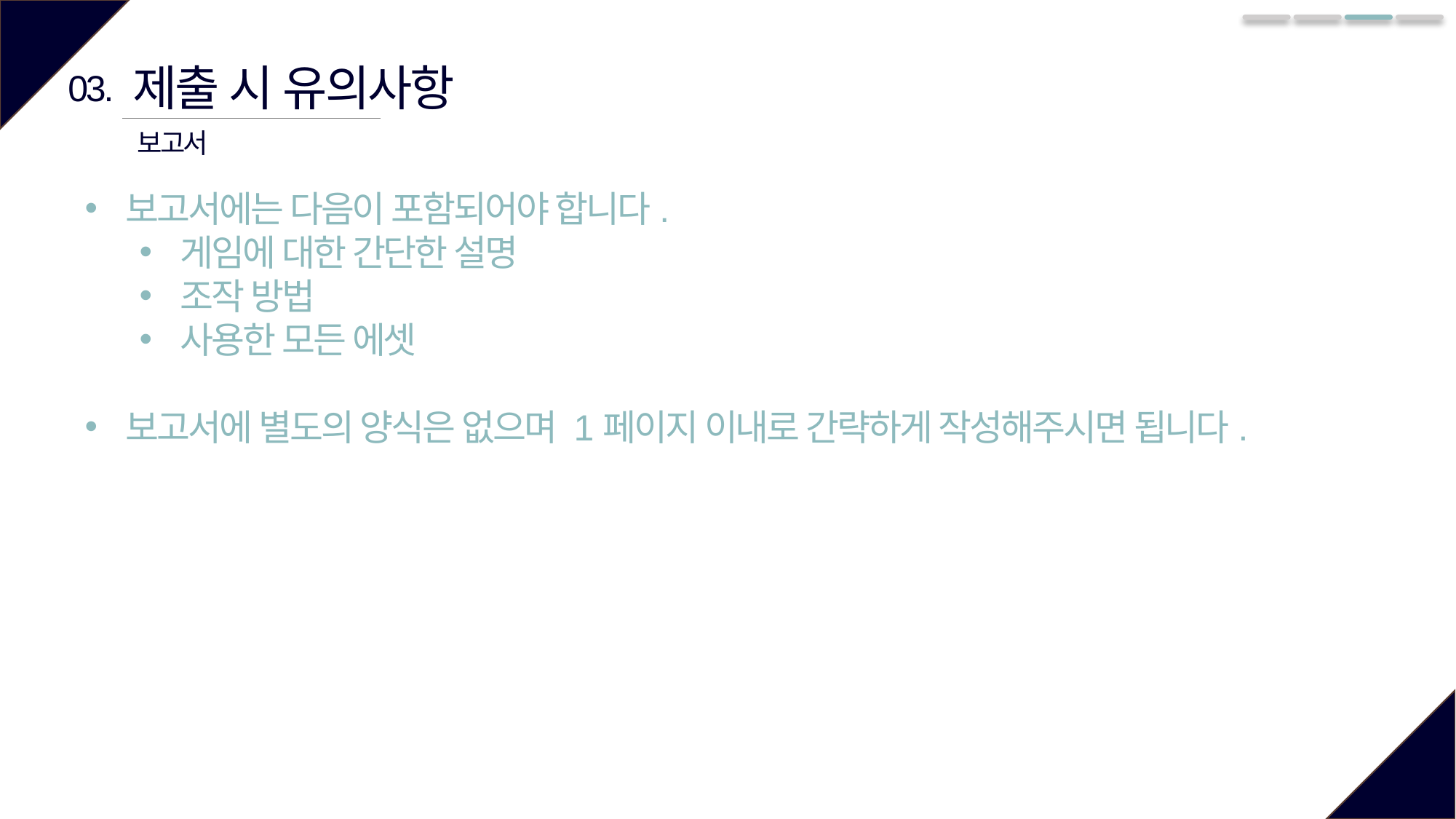

제출 시 유의사항
03.
보고서
보고서에는 다음이 포함되어야 합니다.
게임에 대한 간단한 설명
조작 방법
사용한 모든 에셋

보고서에 별도의 양식은 없으며 1페이지 이내로 간략하게 작성해주시면 됩니다.